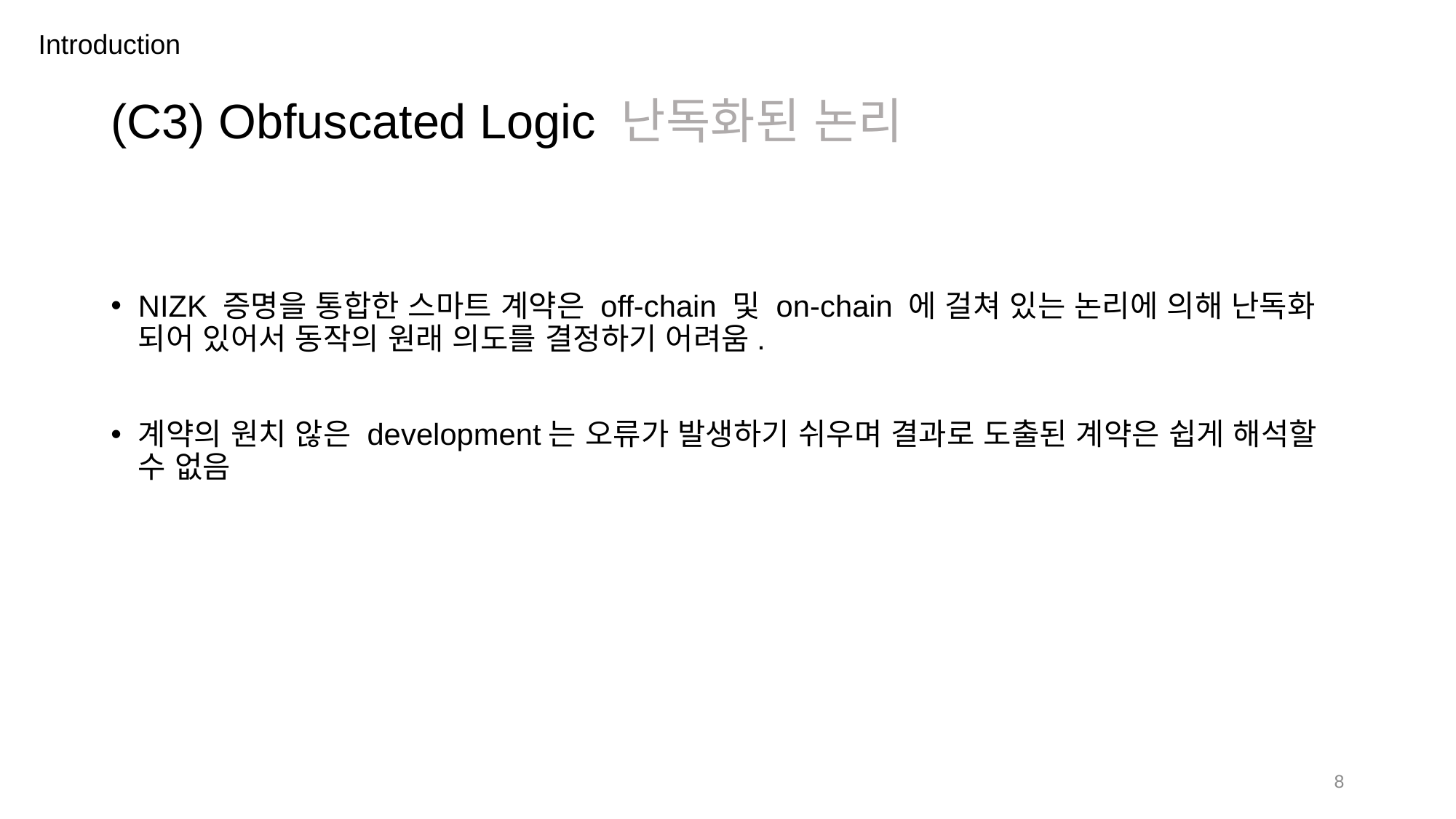

Introduction
# (C3) Obfuscated Logic 난독화된 논리
NIZK 증명을 통합한 스마트 계약은 off-chain 및 on-chain 에 걸쳐 있는 논리에 의해 난독화 되어 있어서 동작의 원래 의도를 결정하기 어려움.

계약의 원치 않은 development는 오류가 발생하기 쉬우며 결과로 도출된 계약은 쉽게 해석할 수 없음
8